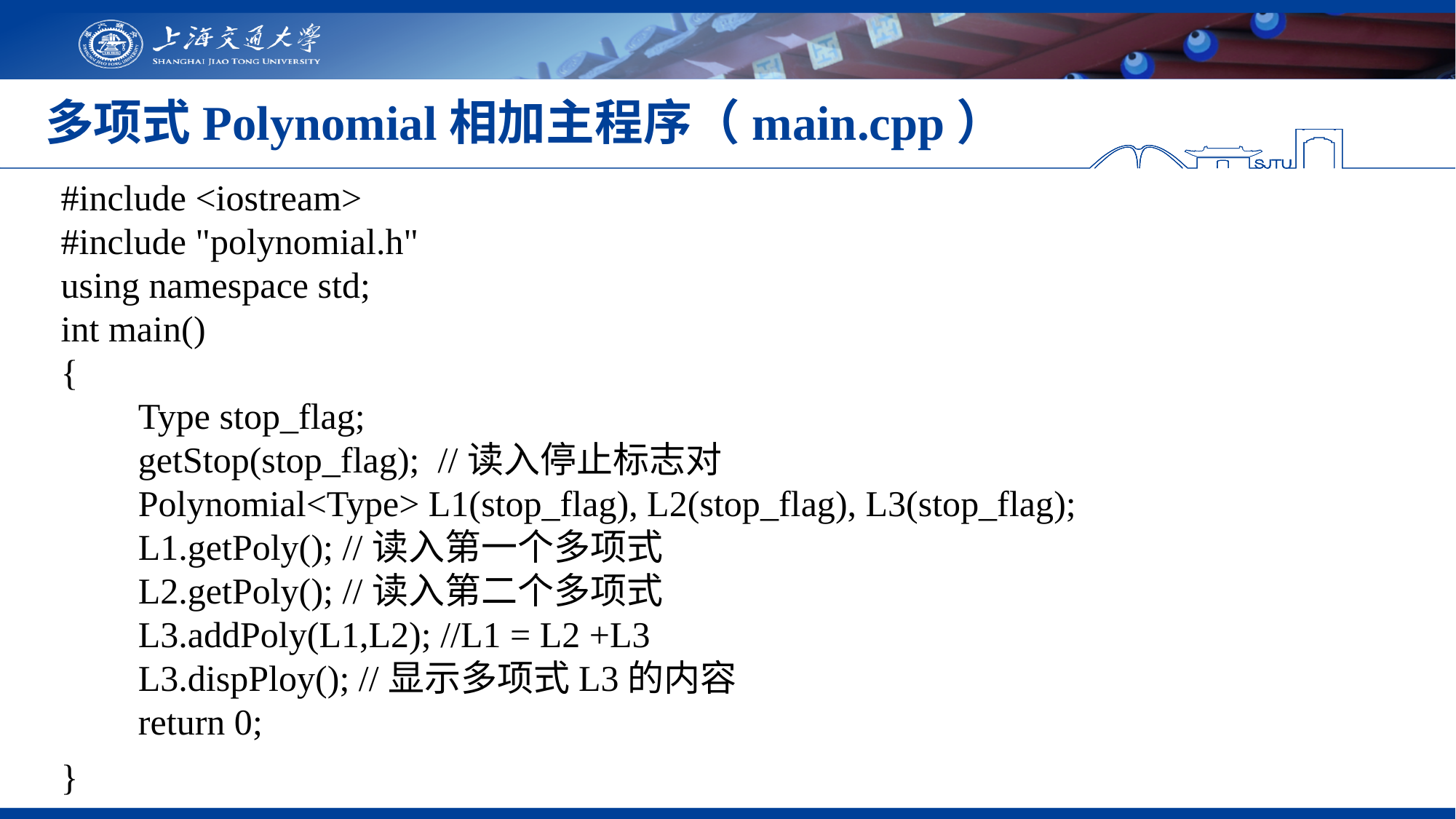

# 多项式Polynomial相加主程序（main.cpp）
#include <iostream>
#include "polynomial.h"
using namespace std;
int main()
{
	Type stop_flag;
	getStop(stop_flag);  //读入停止标志对
	Polynomial<Type> L1(stop_flag), L2(stop_flag), L3(stop_flag);
    	L1.getPoly(); //读入第一个多项式
    	L2.getPoly(); //读入第二个多项式
    	L3.addPoly(L1,L2); //L1 = L2 +L3
   	L3.dispPloy(); //显示多项式L3的内容
	return 0;
}